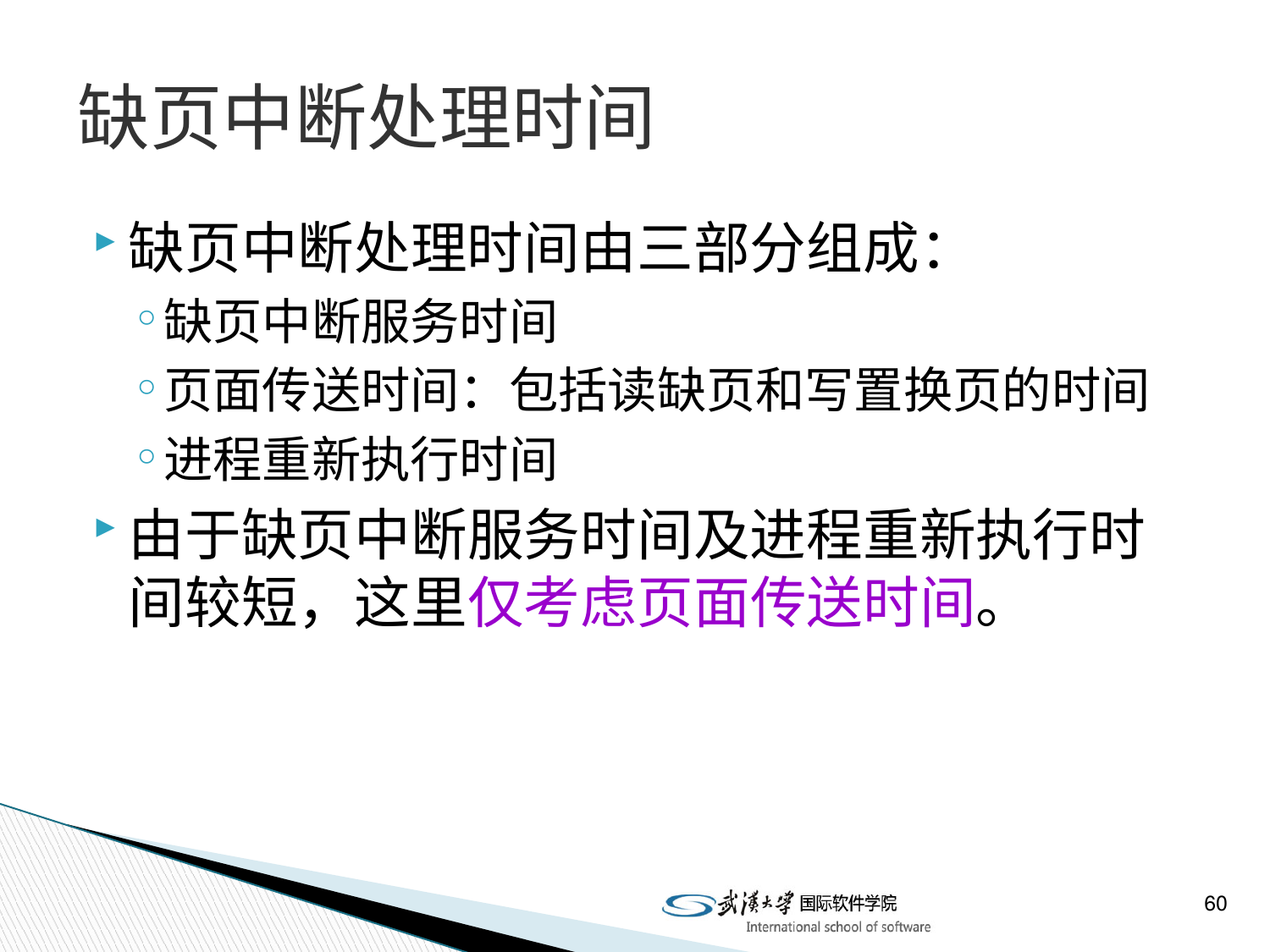

# 缺页中断处理时间
缺页中断处理时间由三部分组成：
缺页中断服务时间
页面传送时间：包括读缺页和写置换页的时间
进程重新执行时间
由于缺页中断服务时间及进程重新执行时间较短，这里仅考虑页面传送时间。